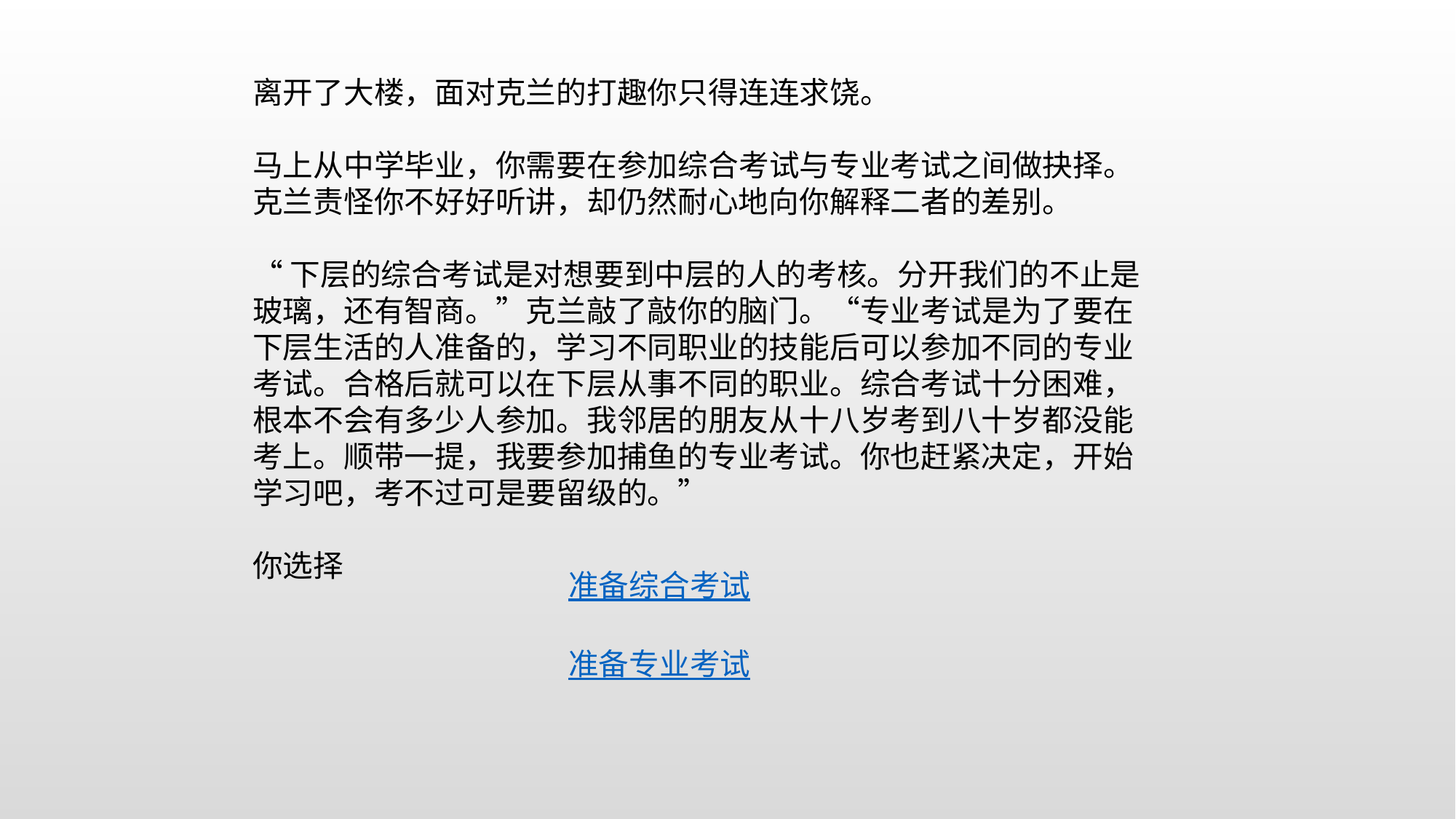

离开了大楼，面对克兰的打趣你只得连连求饶。

马上从中学毕业，你需要在参加综合考试与专业考试之间做抉择。
克兰责怪你不好好听讲，却仍然耐心地向你解释二者的差别。

“下层的综合考试是对想要到中层的人的考核。分开我们的不止是玻璃，还有智商。”克兰敲了敲你的脑门。“专业考试是为了要在下层生活的人准备的，学习不同职业的技能后可以参加不同的专业考试。合格后就可以在下层从事不同的职业。综合考试十分困难，根本不会有多少人参加。我邻居的朋友从十八岁考到八十岁都没能考上。顺带一提，我要参加捕鱼的专业考试。你也赶紧决定，开始学习吧，考不过可是要留级的。”

你选择
准备综合考试
准备专业考试